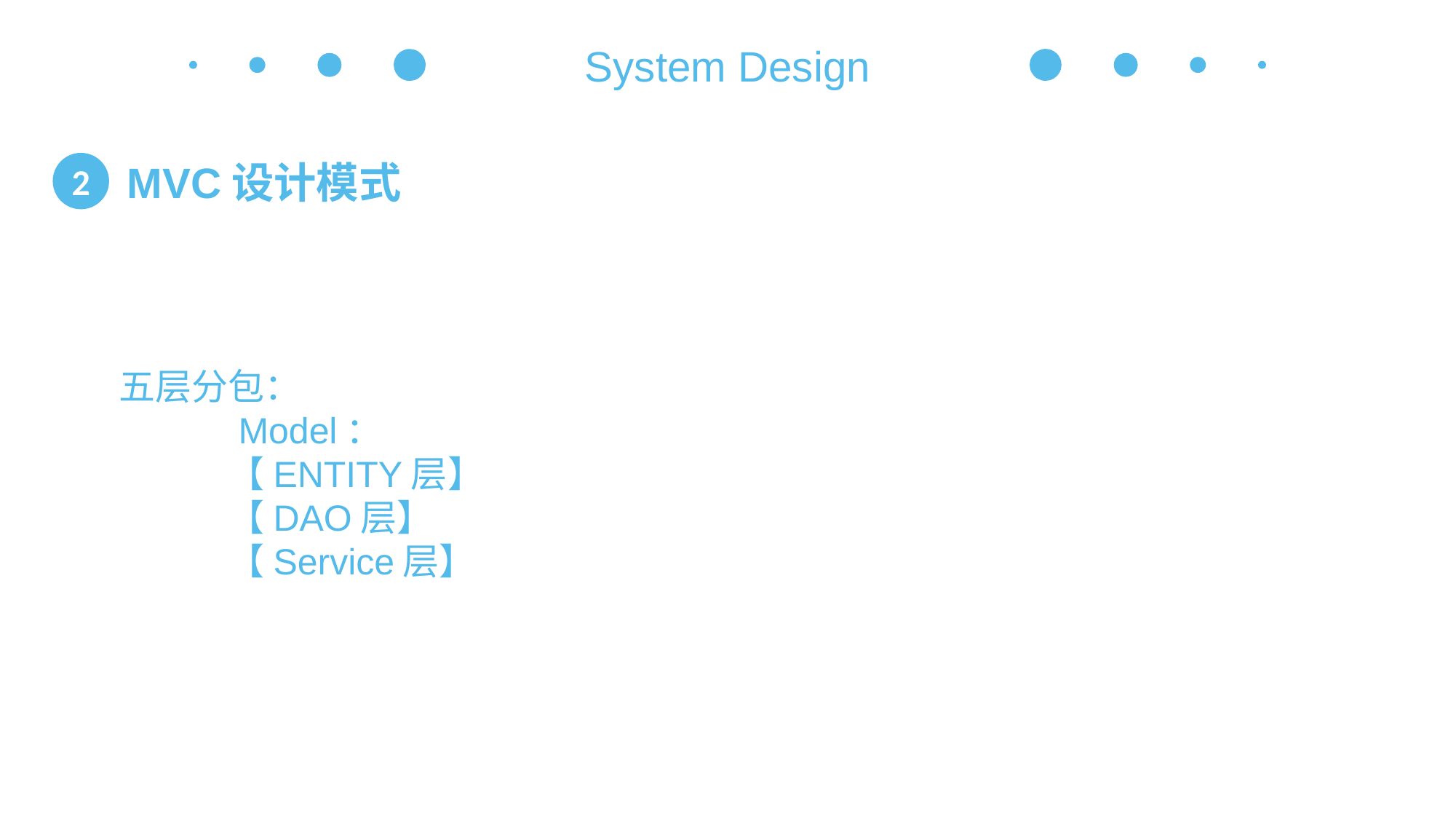

System Design

     MVC设计模式
2
五层分包：
	 Model：
	【ENTITY层】
	【DAO层】
	【Service层】